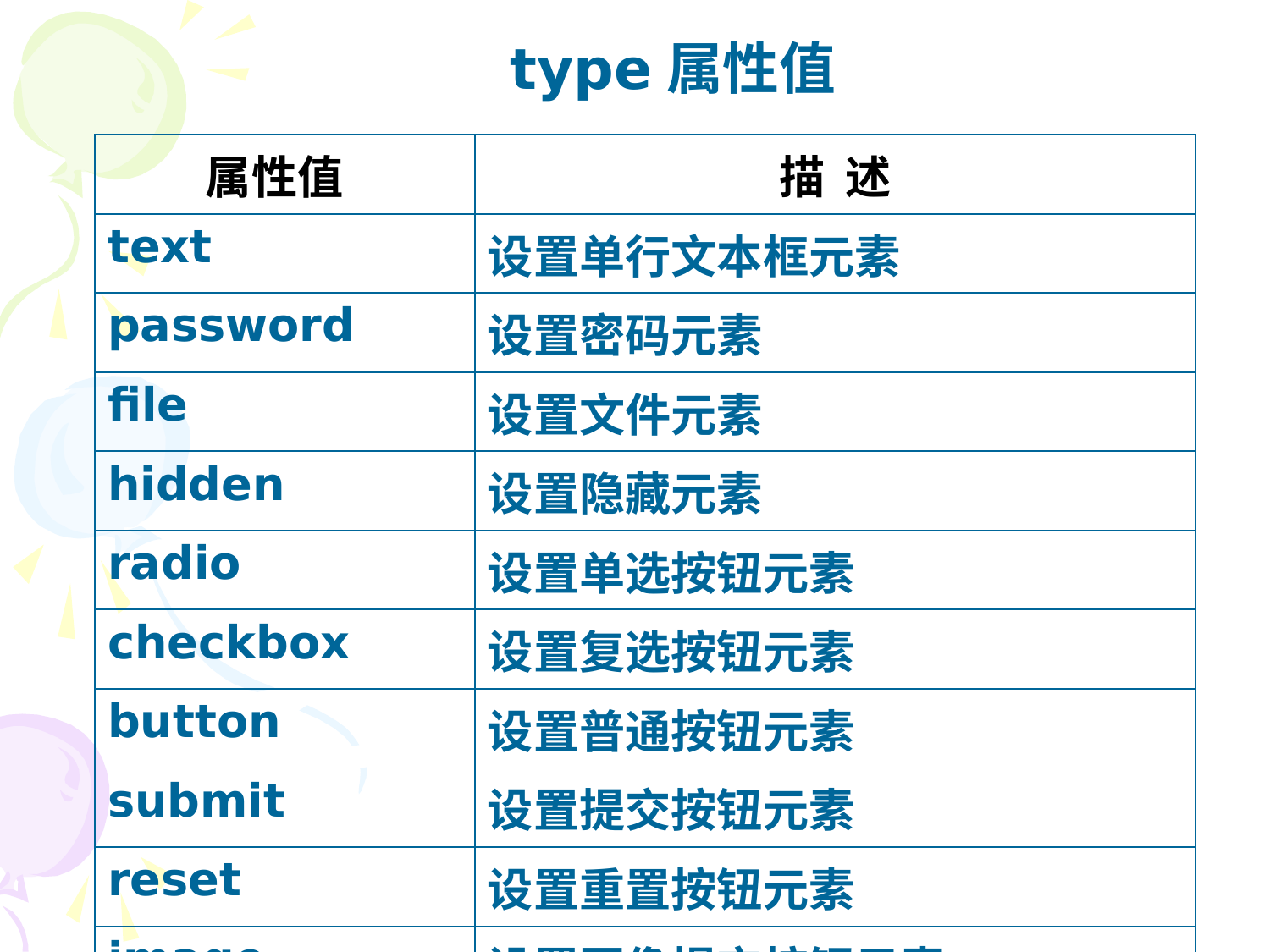

type属性值
| 属性值 | 描 述 |
| --- | --- |
| text | 设置单行文本框元素 |
| password | 设置密码元素 |
| file | 设置文件元素 |
| hidden | 设置隐藏元素 |
| radio | 设置单选按钮元素 |
| checkbox | 设置复选按钮元素 |
| button | 设置普通按钮元素 |
| submit | 设置提交按钮元素 |
| reset | 设置重置按钮元素 |
| image | 设置图像提交按钮元素 |